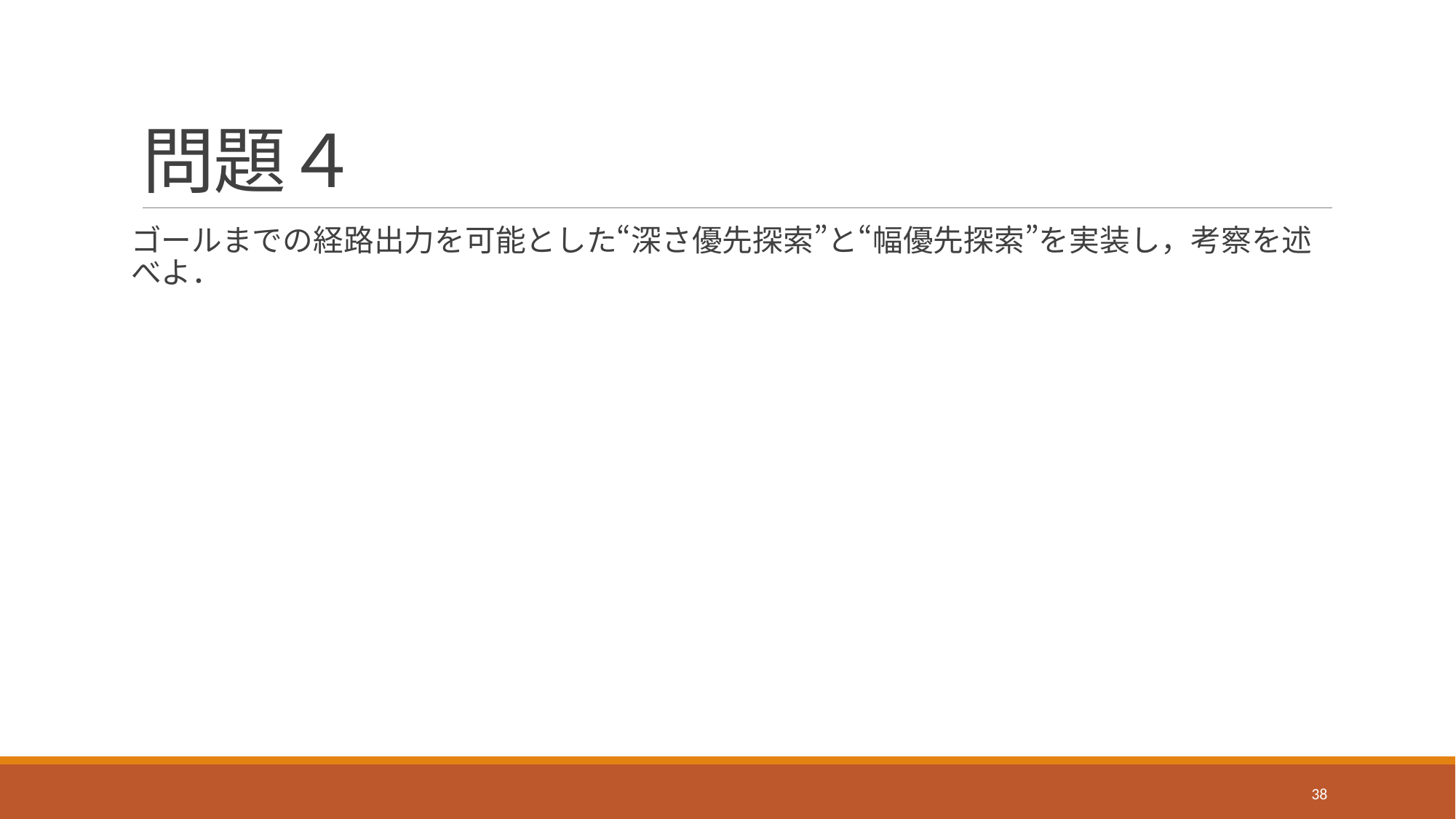

# 問題４
ゴールまでの経路出力を可能とした“深さ優先探索”と“幅優先探索”を実装し，考察を述べよ．
38